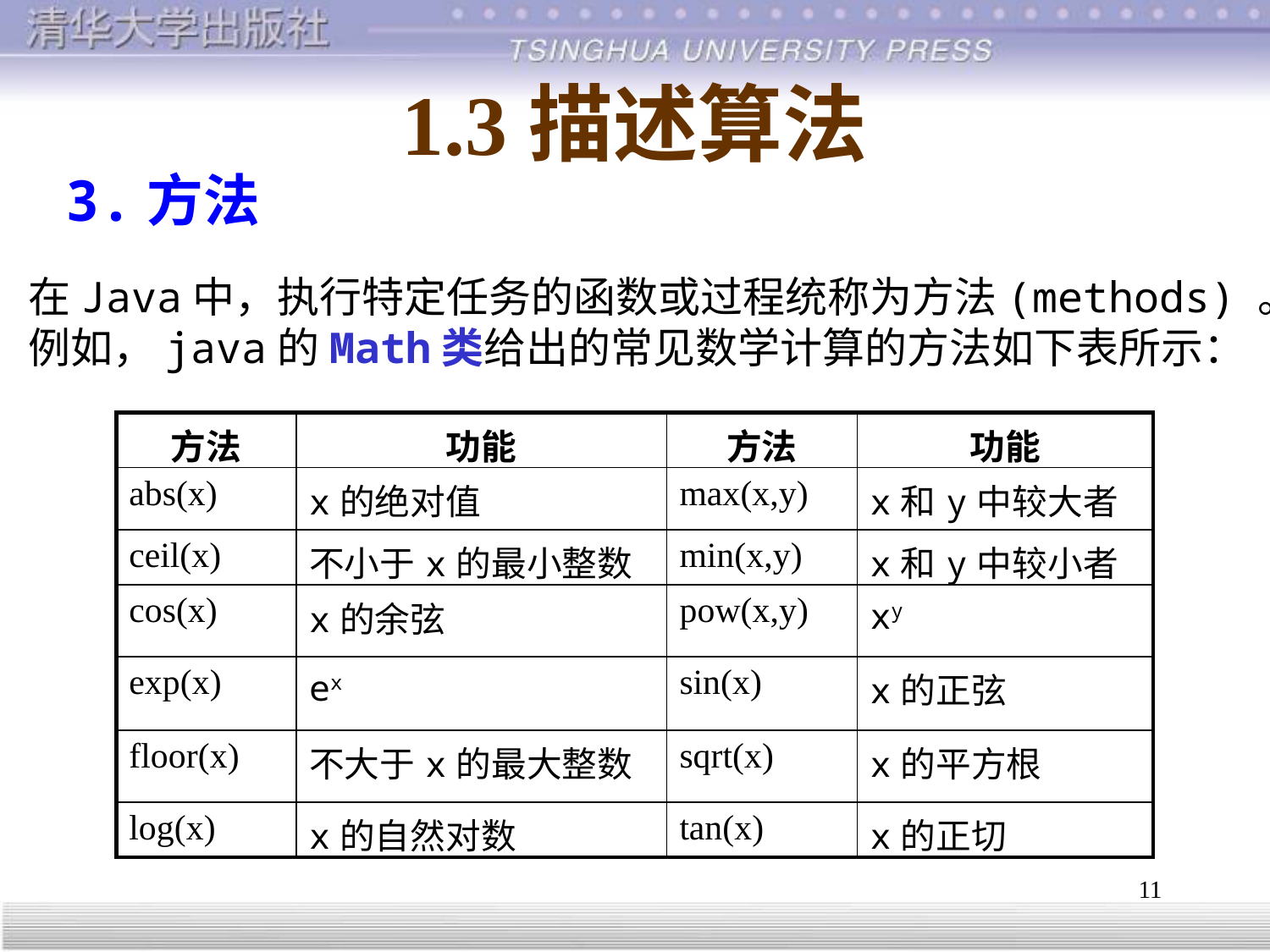

# 1.3	描述算法
3.方法
在Java中，执行特定任务的函数或过程统称为方法(methods) 。
例如，java的Math类给出的常见数学计算的方法如下表所示：
| 方法 | 功能 | 方法 | 功能 |
| --- | --- | --- | --- |
| abs(x) | x的绝对值 | max(x,y) | x和y中较大者 |
| ceil(x) | 不小于x的最小整数 | min(x,y) | x和y中较小者 |
| cos(x) | x的余弦 | pow(x,y) | xy |
| exp(x) | ex | sin(x) | x的正弦 |
| floor(x) | 不大于x的最大整数 | sqrt(x) | x的平方根 |
| log(x) | x的自然对数 | tan(x) | x的正切 |
11